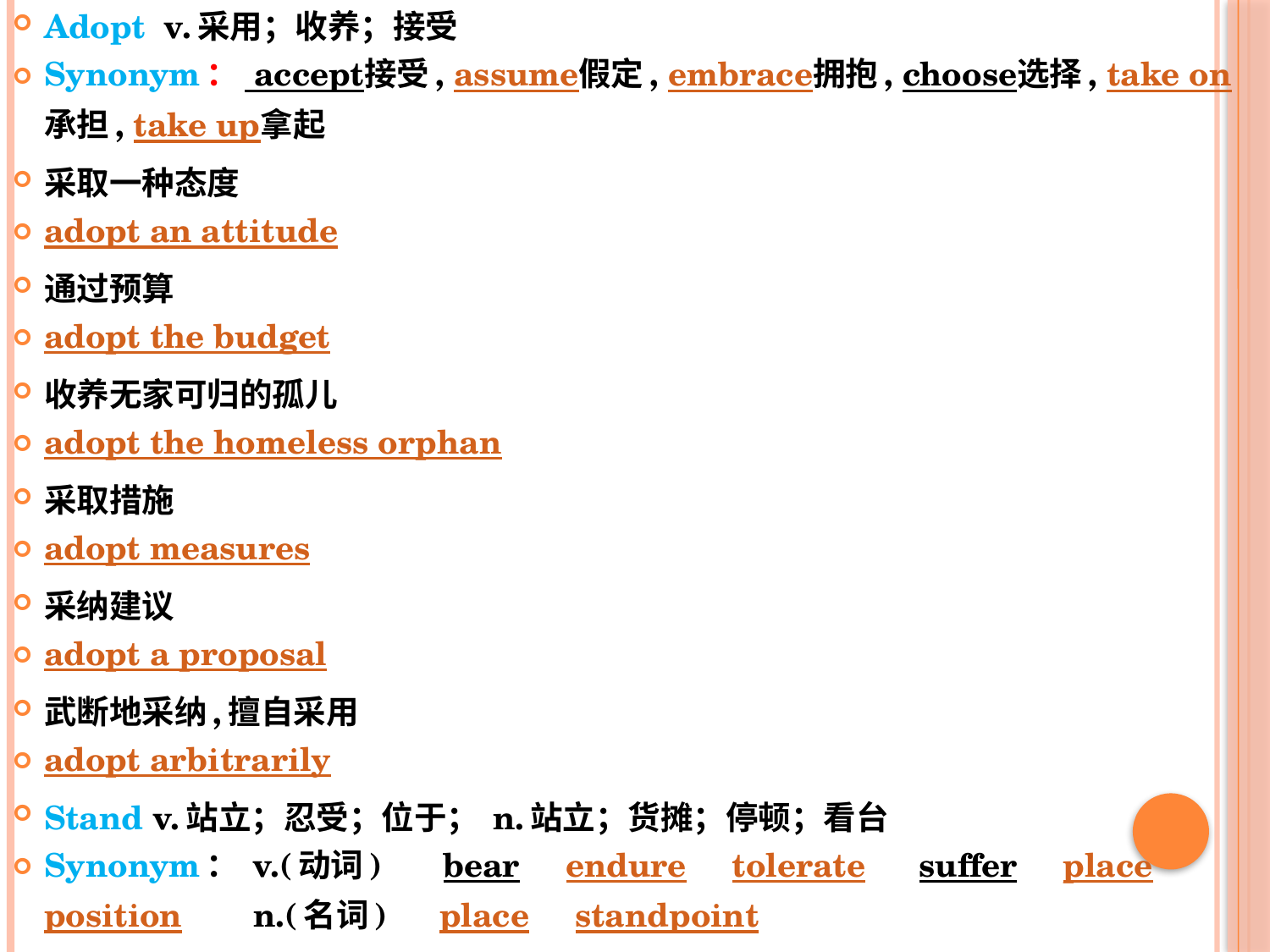

Adopt  v.采用；收养；接受
Synonym： accept接受, assume假定, embrace拥抱, choose选择, take on承担, take up拿起
采取一种态度
adopt an attitude
通过预算
adopt the budget
收养无家可归的孤儿
adopt the homeless orphan
采取措施
adopt measures
采纳建议
adopt a proposal
武断地采纳,擅自采用
adopt arbitrarily
Stand v.站立；忍受；位于； n.站立；货摊；停顿；看台
Synonym： v.(动词) 　 bear　 endure　 tolerate　  suffer　 place　 position　　n.(名词)　 place　 standpoint